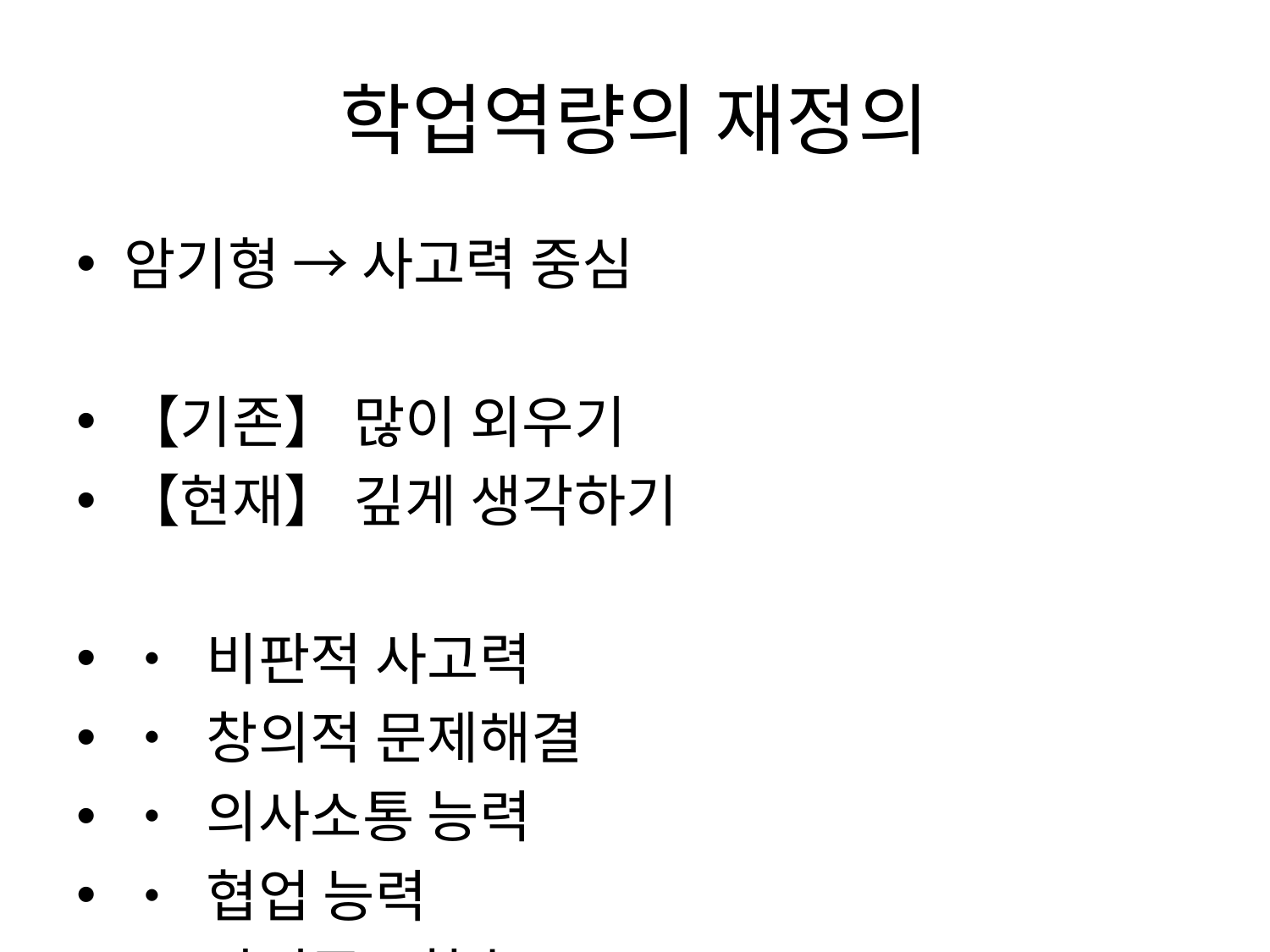

# 학업역량의 재정의
암기형 → 사고력 중심

【기존】 많이 외우기
【현재】 깊게 생각하기

• 비판적 사고력
• 창의적 문제해결
• 의사소통 능력
• 협업 능력
• 자기주도학습